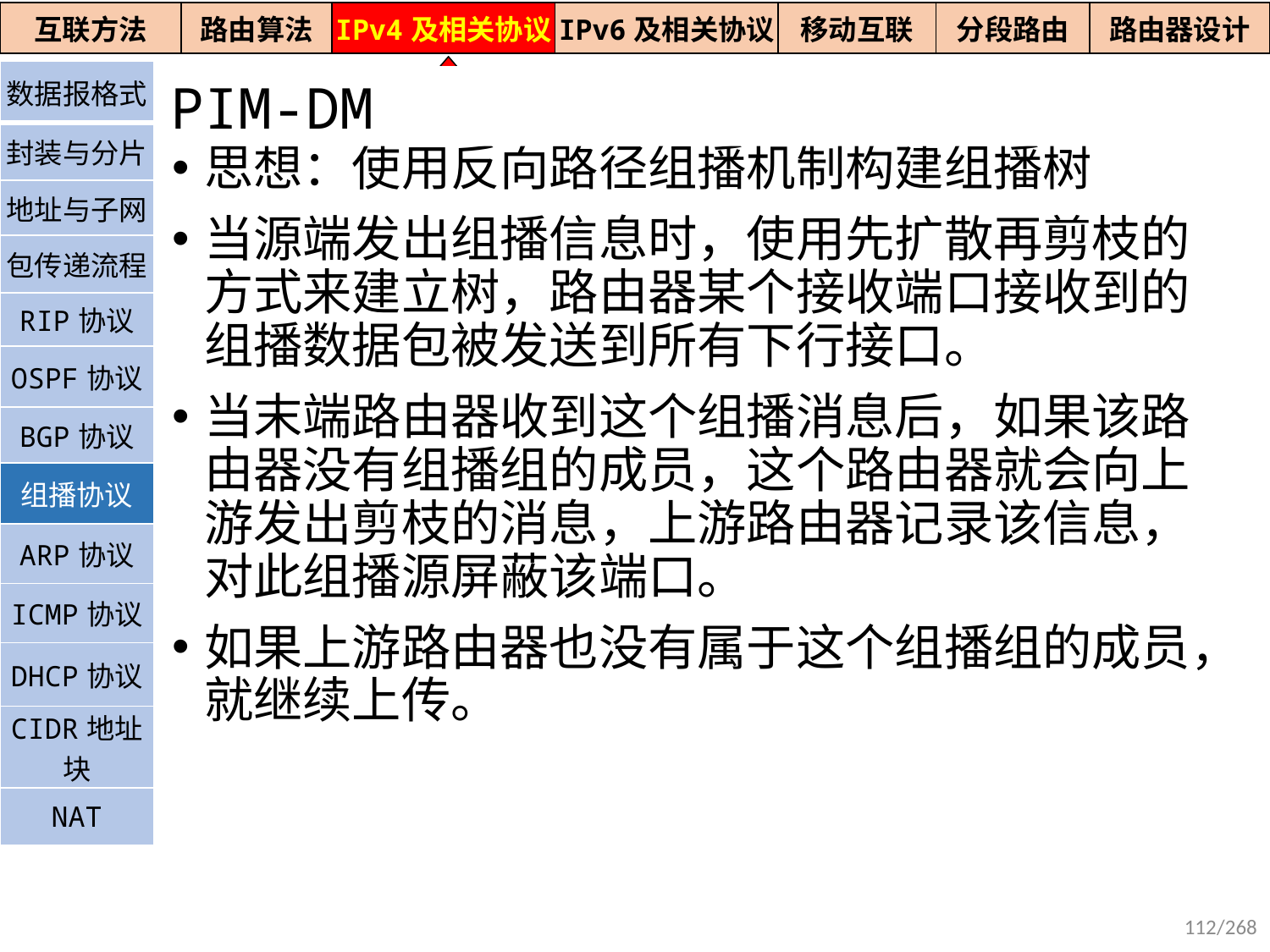

| 互联方法 | 路由算法 | IPv4及相关协议 | IPv6及相关协议 | 移动互联 | 分段路由 | 路由器设计 |
| --- | --- | --- | --- | --- | --- | --- |

| 数据报格式 |
| --- |
| 封装与分片 |
| 地址与子网 |
| 包传递流程 |
| RIP协议 |
| OSPF协议 |
| BGP协议 |
| 组播协议 |
| ARP协议 |
| ICMP协议 |
| DHCP协议 |
| CIDR地址块 |
| NAT |
PIM-DM
思想：使用反向路径组播机制构建组播树
当源端发出组播信息时，使用先扩散再剪枝的方式来建立树，路由器某个接收端口接收到的组播数据包被发送到所有下行接口。
当末端路由器收到这个组播消息后，如果该路由器没有组播组的成员，这个路由器就会向上游发出剪枝的消息，上游路由器记录该信息，对此组播源屏蔽该端口。
如果上游路由器也没有属于这个组播组的成员，就继续上传。
112/268